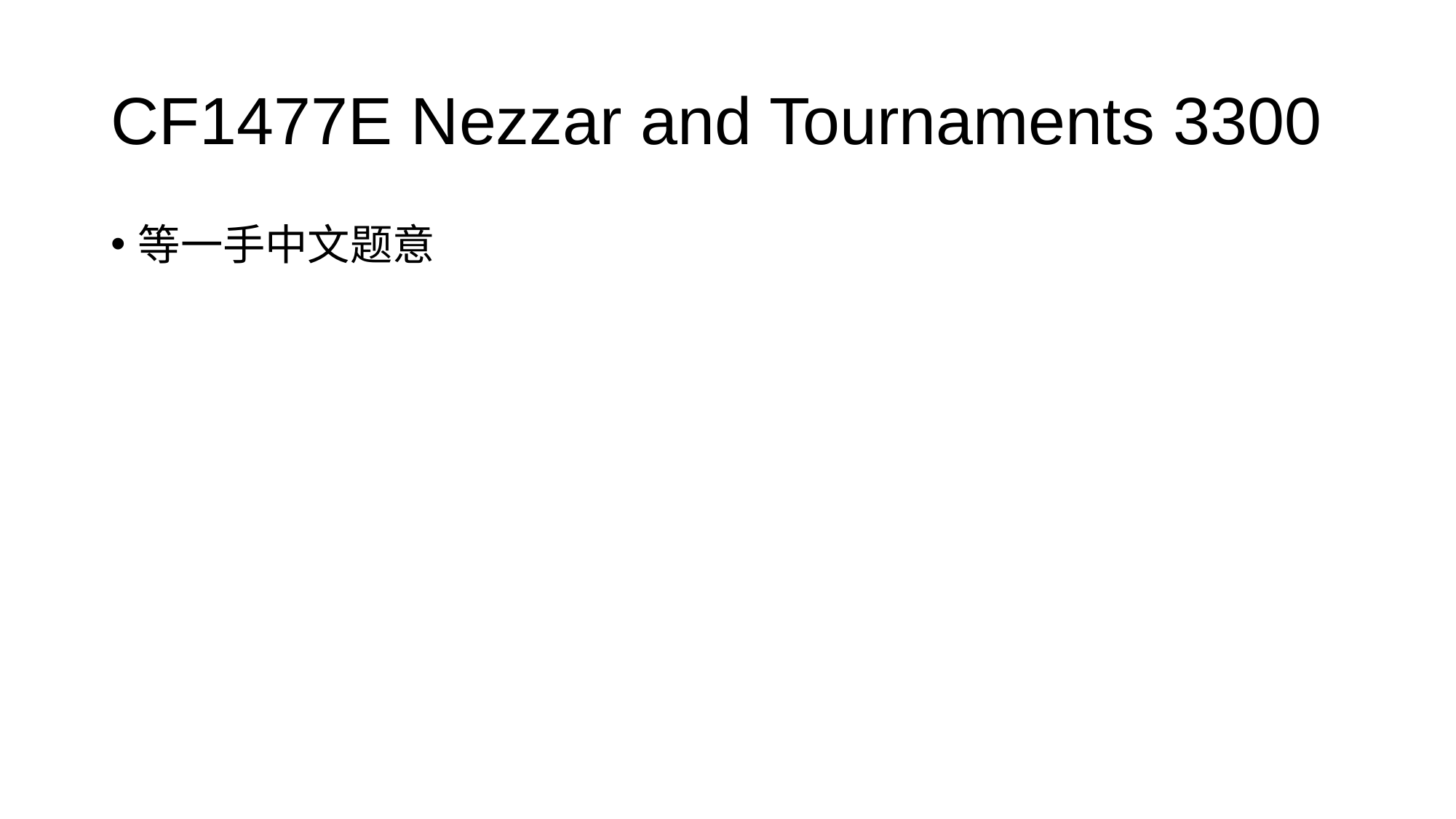

# CF1477E Nezzar and Tournaments 3300
等一手中文题意